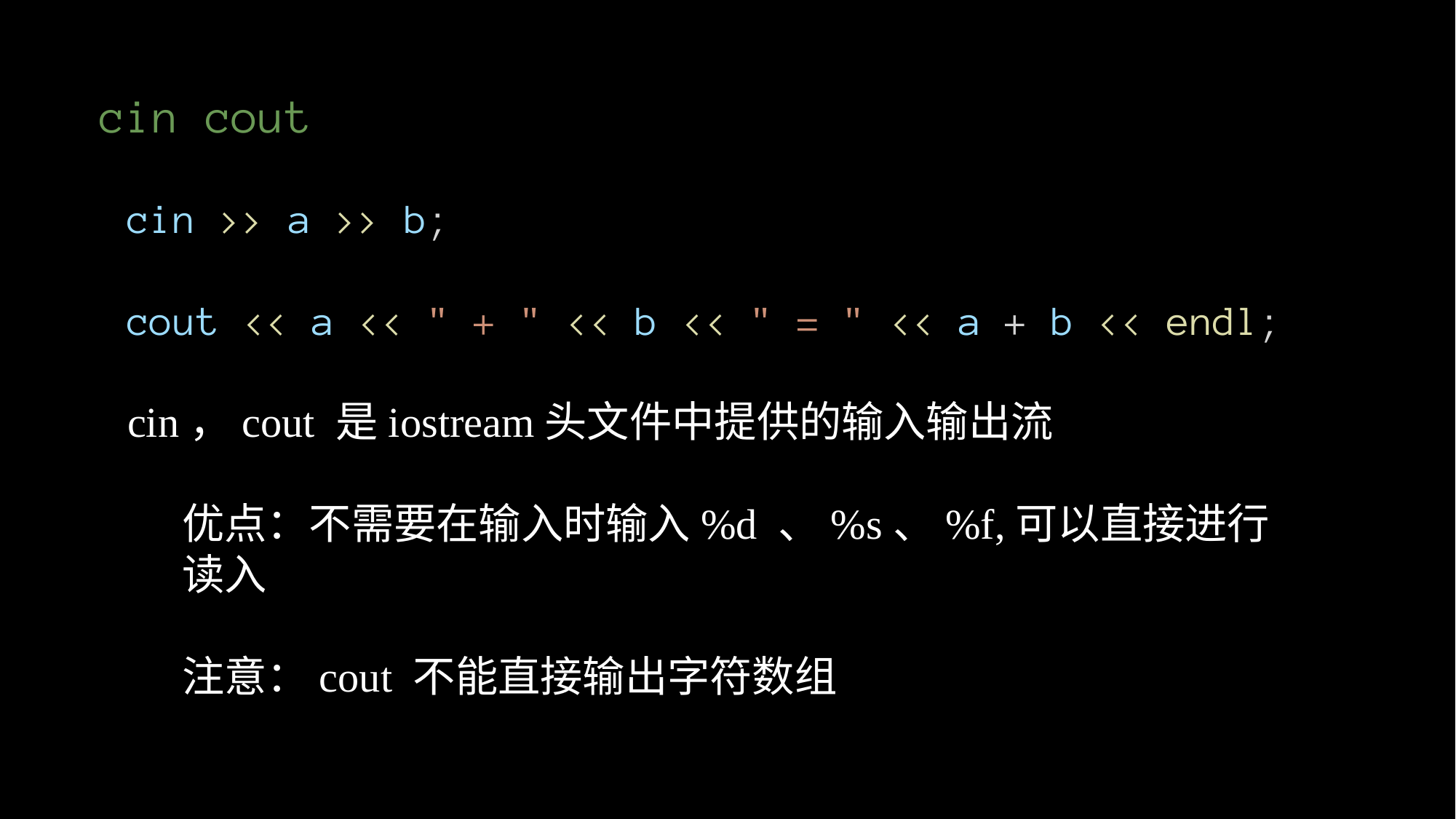

cin cout
cin >> a >> b;

cout << a << " + " << b << " = " << a + b << endl;

cin，cout 是iostream头文件中提供的输入输出流

优点：不需要在输入时输入%d 、%s、%f,可以直接进行读入

注意：cout 不能直接输出字符数组